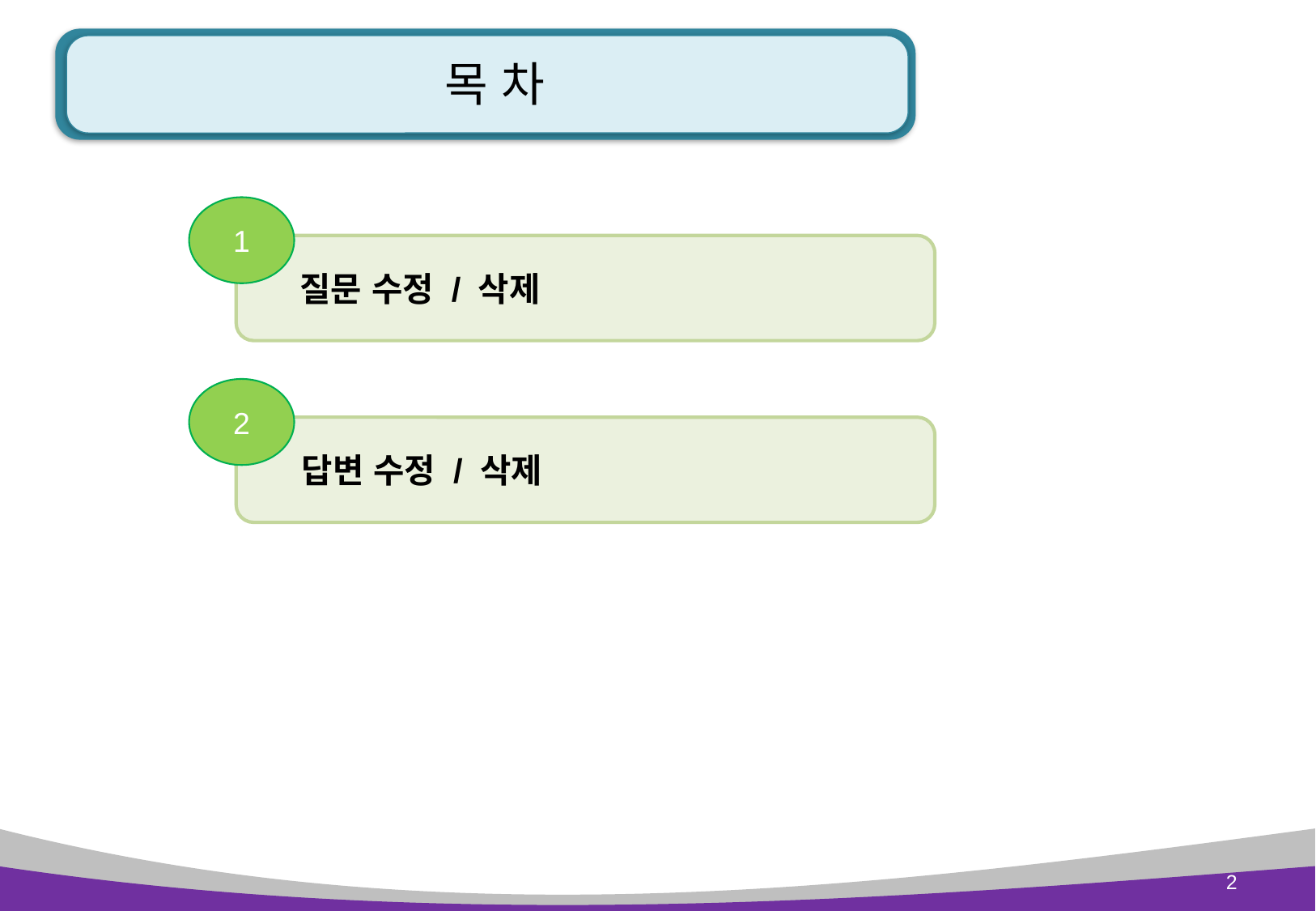

# 목 차
1
     질문 수정 / 삭제
2
     답변 수정 / 삭제
2